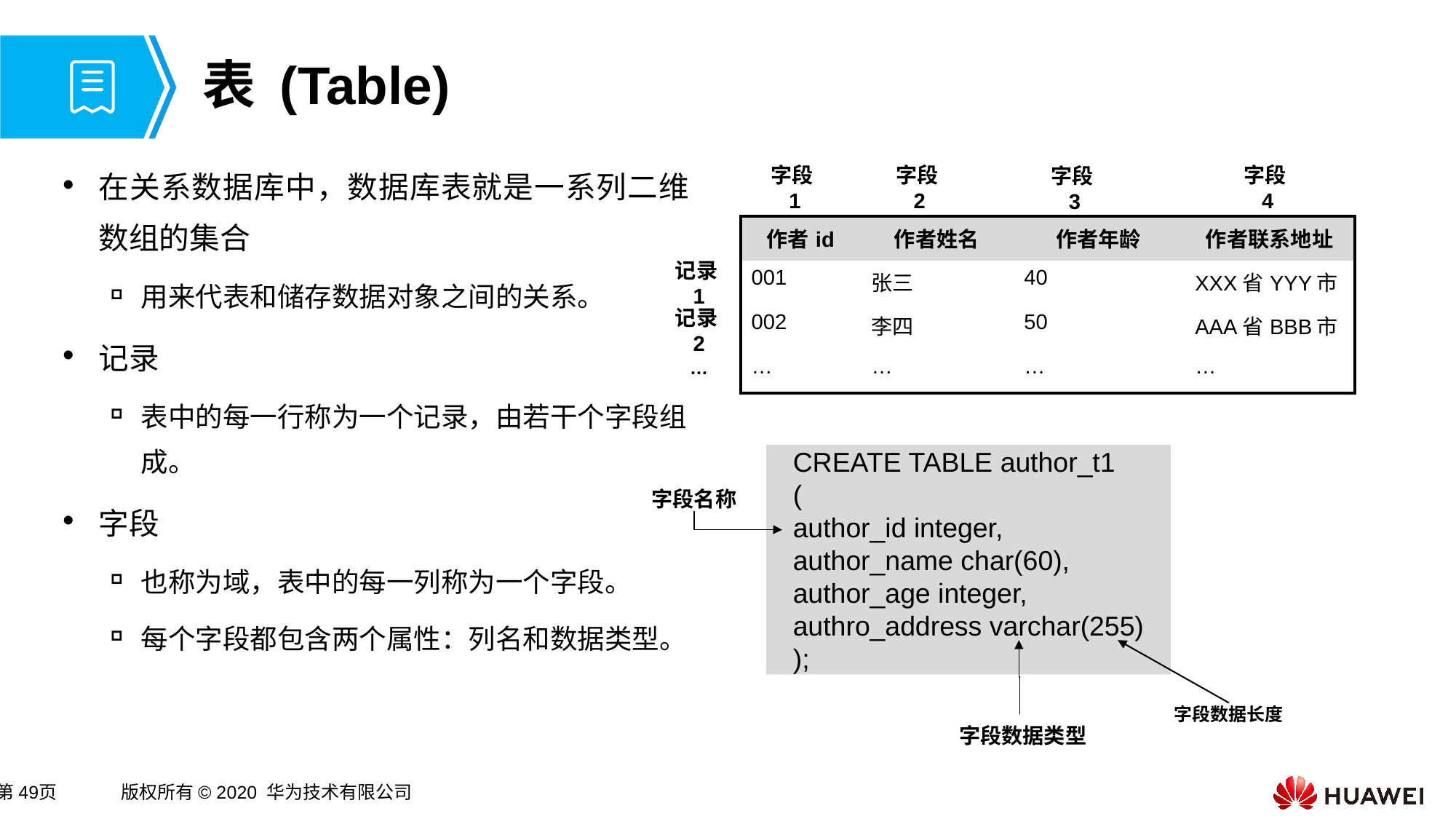

# 表 (Table)
在关系数据库中，数据库表就是一系列二维数组的集合
用来代表和储存数据对象之间的关系。
记录
表中的每一行称为一个记录，由若干个字段组成。
字段
也称为域，表中的每一列称为一个字段。
每个字段都包含两个属性：列名和数据类型。
字段1
字段2
字段4
字段3
| 作者id | 作者姓名 | 作者年龄 | 作者联系地址 |
| --- | --- | --- | --- |
| 001 | 张三 | 40 | XXX省YYY市 |
| 002 | 李四 | 50 | AAA省BBB市 |
| … | … | … | … |
记录1
记录2
…
CREATE TABLE author_t1
(
author_id integer,
author_name char(60),
author_age integer,
authro_address varchar(255)
);
字段名称
字段数据长度
字段数据类型